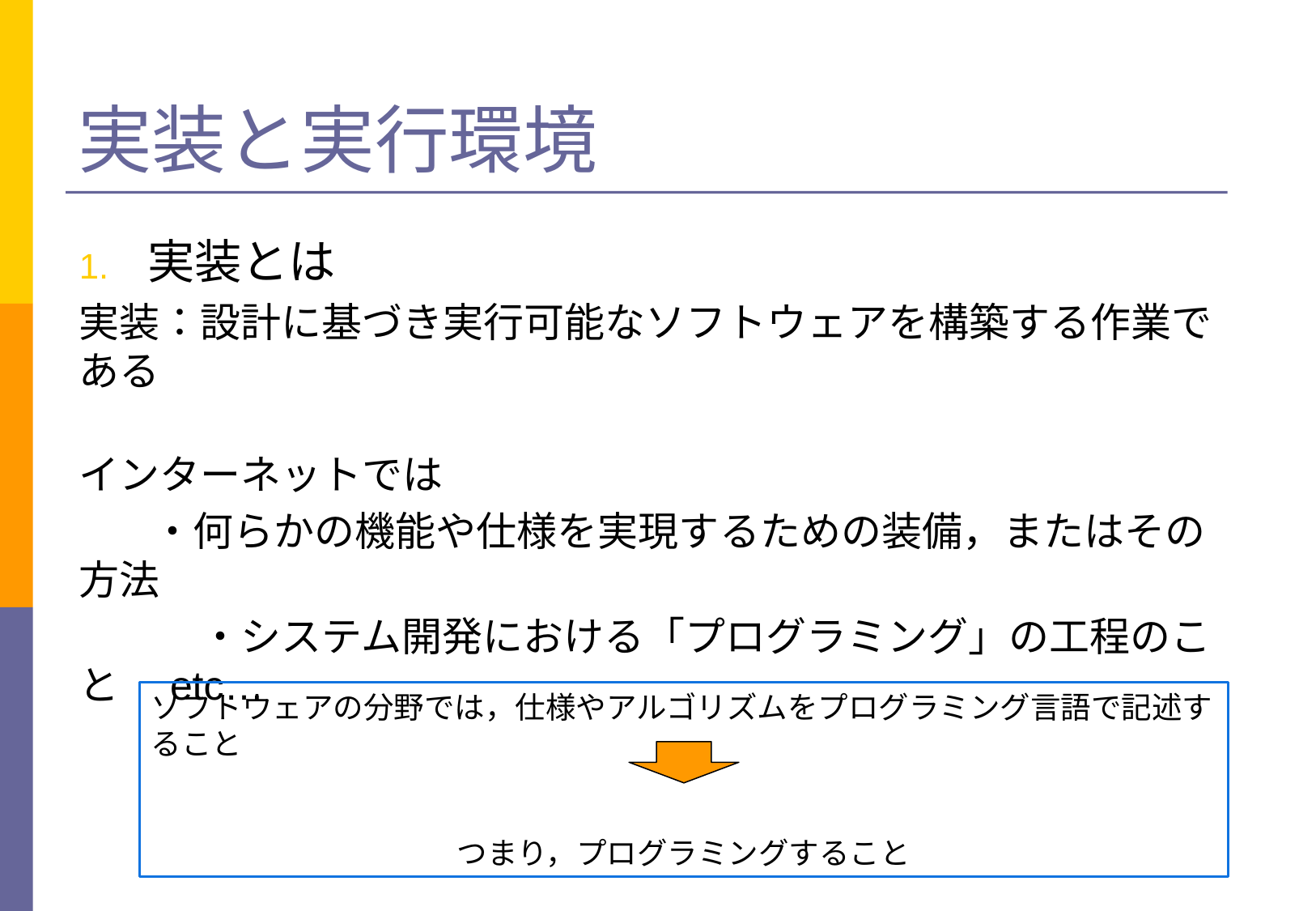

# 実装と実行環境
実装とは
実装：設計に基づき実行可能なソフトウェアを構築する作業である

インターネットでは
       ・何らかの機能や仕様を実現するための装備，またはその方法
　　　・システム開発における「プログラミング」の工程のこと　etc…

ソフトウェアの分野では，仕様やアルゴリズムをプログラミング言語で記述すること

つまり，プログラミングすること